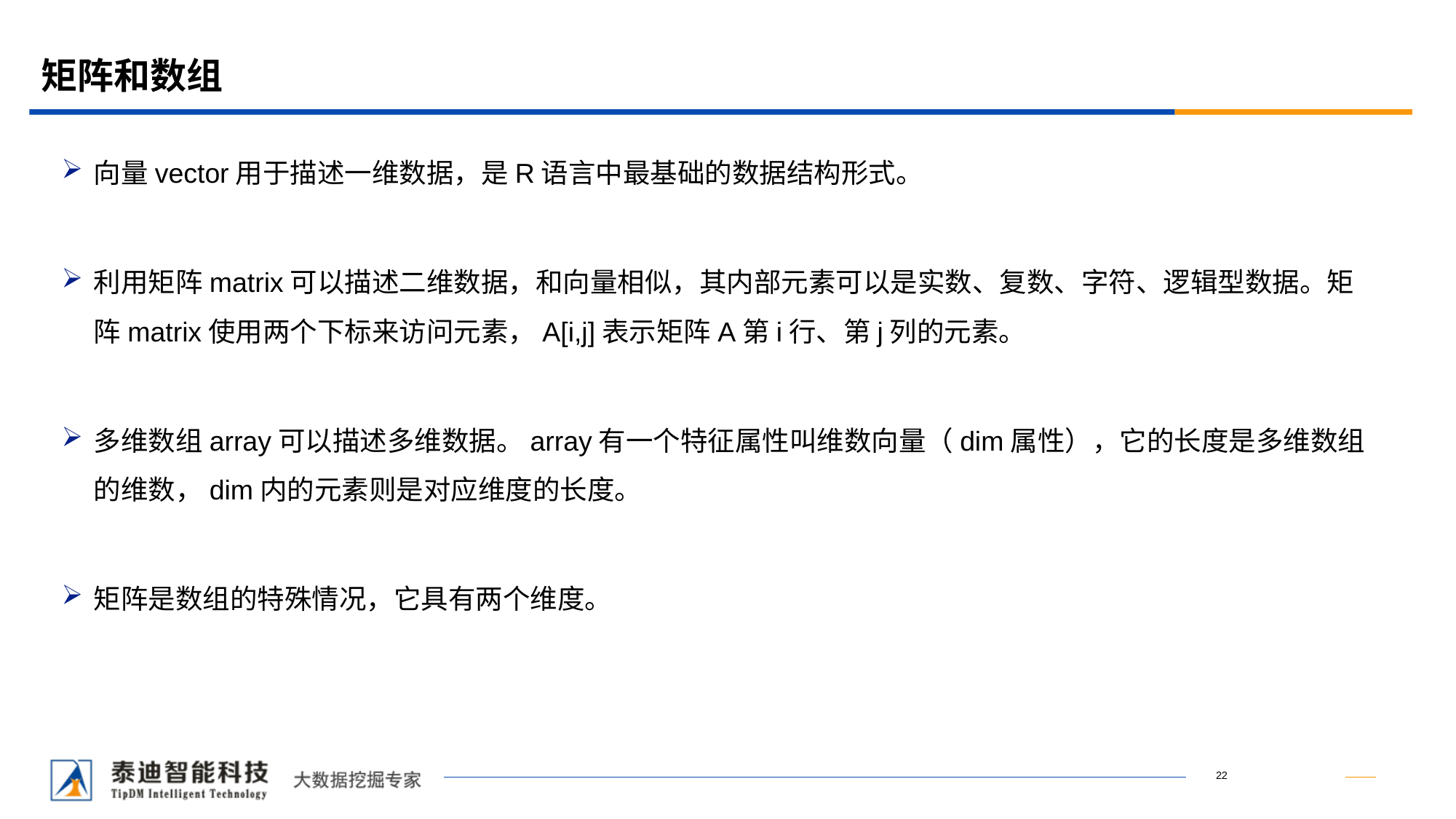

# 矩阵和数组
向量vector用于描述一维数据，是R语言中最基础的数据结构形式。

利用矩阵matrix可以描述二维数据，和向量相似，其内部元素可以是实数、复数、字符、逻辑型数据。矩阵matrix使用两个下标来访问元素，A[i,j]表示矩阵A第i行、第j列的元素。

多维数组array可以描述多维数据。array有一个特征属性叫维数向量（dim属性），它的长度是多维数组的维数，dim内的元素则是对应维度的长度。

矩阵是数组的特殊情况，它具有两个维度。